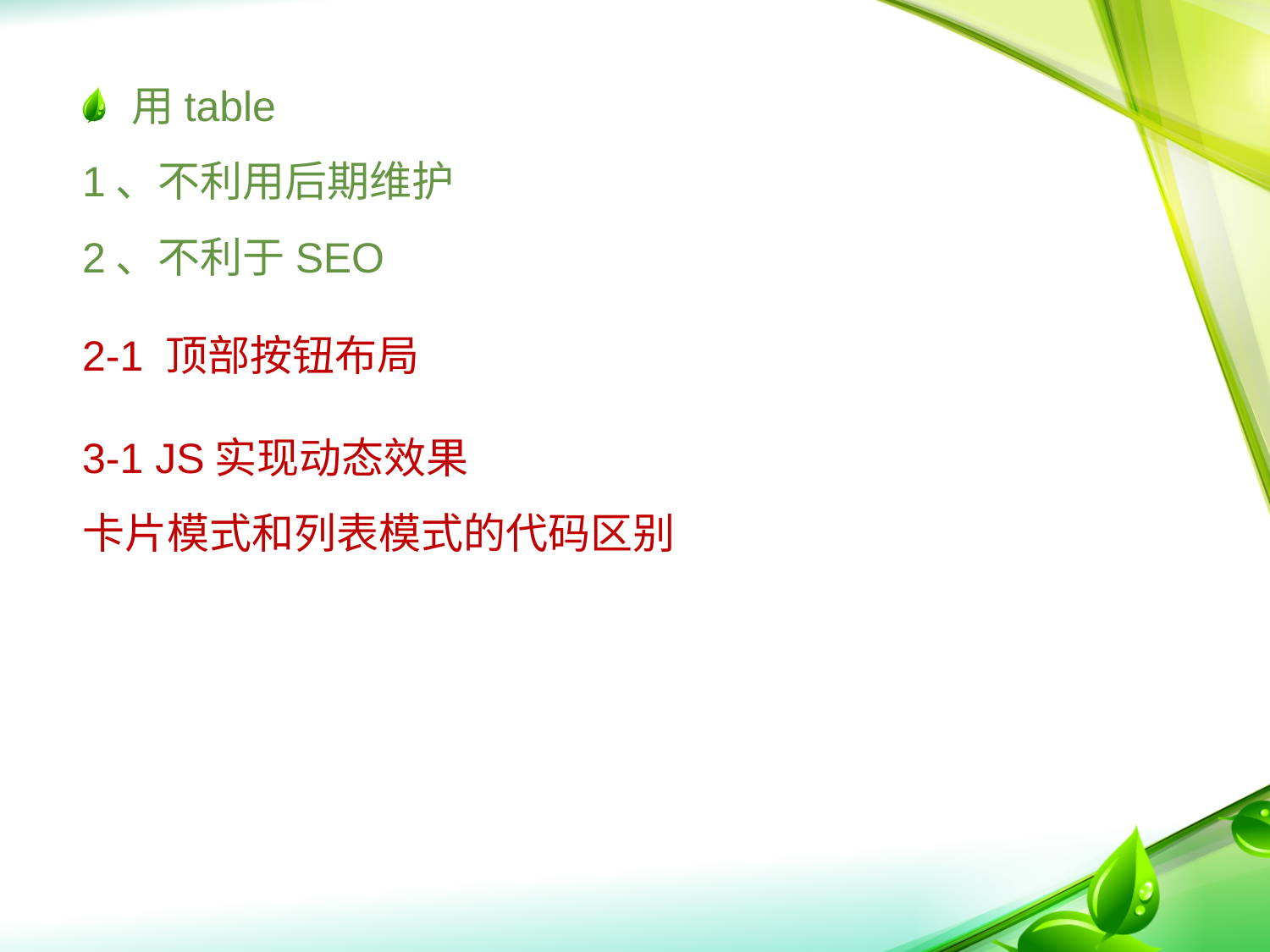

用table
1、不利用后期维护
2、不利于SEO
2-1 顶部按钮布局
3-1 JS实现动态效果
卡片模式和列表模式的代码区别